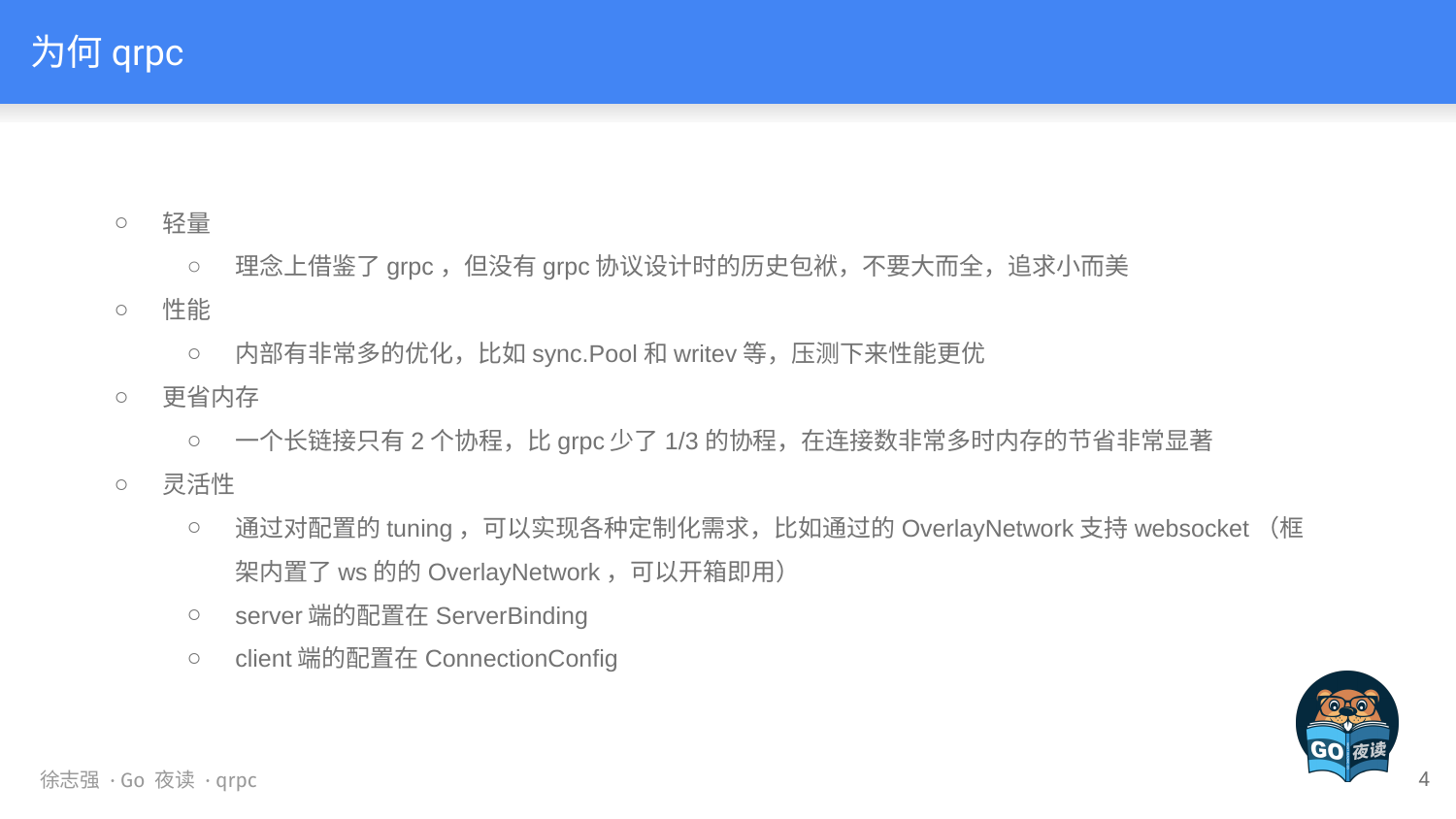

# 为何qrpc
轻量
理念上借鉴了grpc，但没有grpc协议设计时的历史包袱，不要大而全，追求小而美
性能
内部有非常多的优化，比如sync.Pool和writev等，压测下来性能更优
更省内存
一个长链接只有2个协程，比grpc少了1/3的协程，在连接数非常多时内存的节省非常显著
灵活性
通过对配置的tuning，可以实现各种定制化需求，比如通过的OverlayNetwork支持websocket（框架内置了ws的的OverlayNetwork，可以开箱即用）
server端的配置在ServerBinding
client端的配置在ConnectionConfig

4